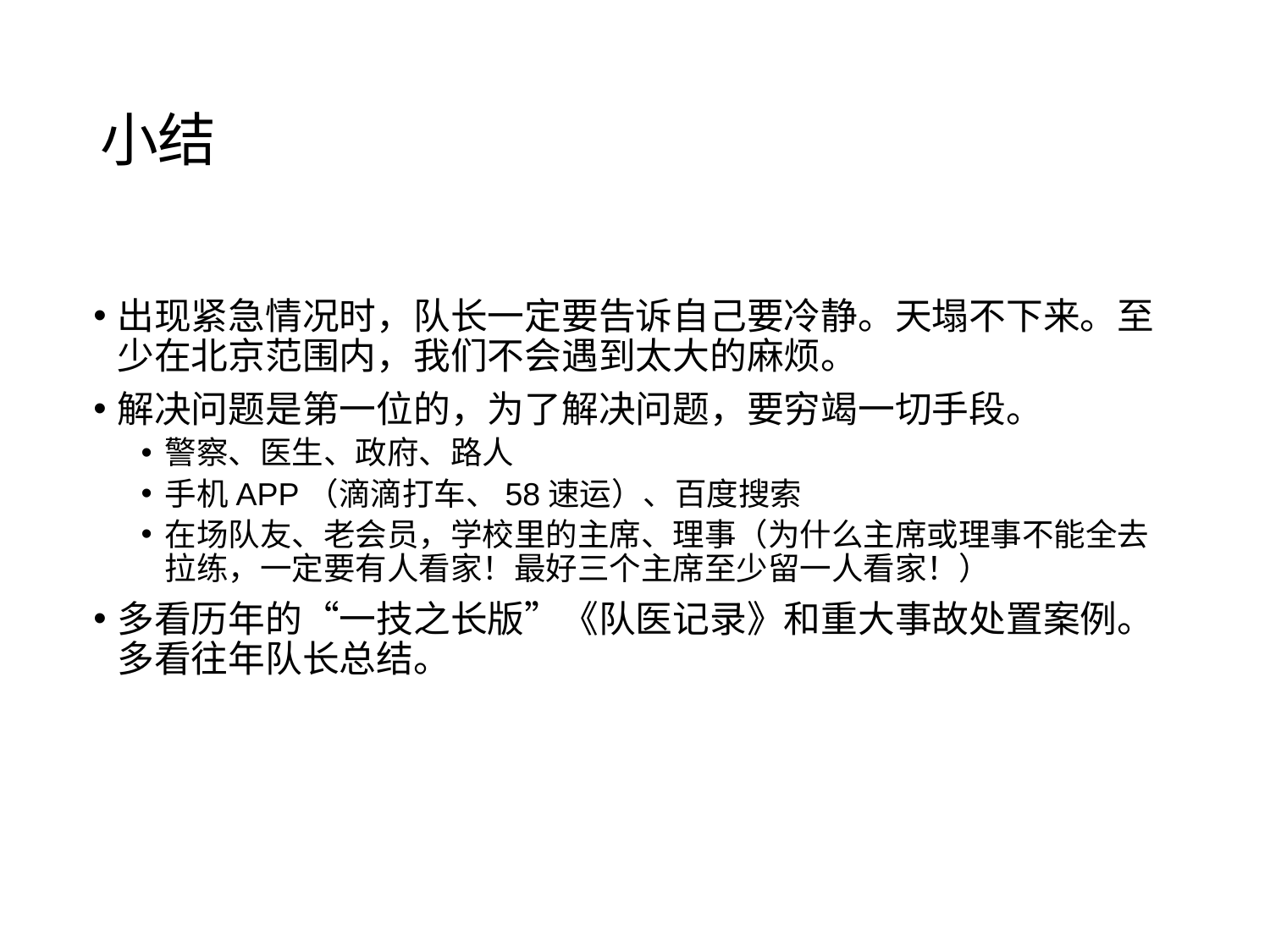

# 小结
出现紧急情况时，队长一定要告诉自己要冷静。天塌不下来。至少在北京范围内，我们不会遇到太大的麻烦。
解决问题是第一位的，为了解决问题，要穷竭一切手段。
警察、医生、政府、路人
手机APP（滴滴打车、58速运）、百度搜索
在场队友、老会员，学校里的主席、理事（为什么主席或理事不能全去拉练，一定要有人看家！最好三个主席至少留一人看家！）
多看历年的“一技之长版”《队医记录》和重大事故处置案例。多看往年队长总结。